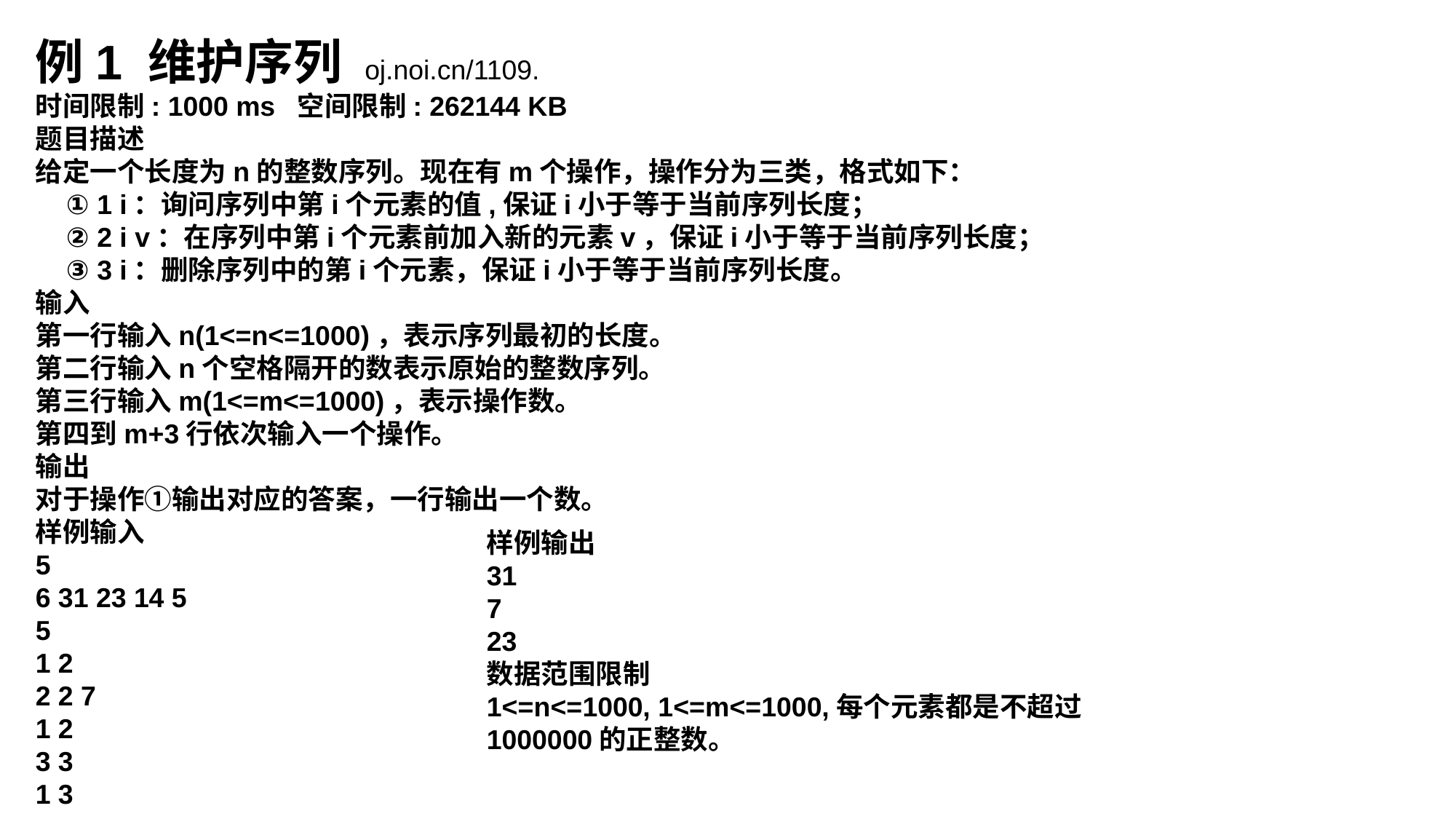

例1 维护序列 oj.noi.cn/1109.
时间限制: 1000 ms  空间限制: 262144 KB
题目描述
给定一个长度为n的整数序列。现在有m个操作，操作分为三类，格式如下：
    ① 1 i：询问序列中第i个元素的值,保证i小于等于当前序列长度；
    ② 2 i v：在序列中第i个元素前加入新的元素v，保证i小于等于当前序列长度；
    ③ 3 i：删除序列中的第i个元素，保证i小于等于当前序列长度。
输入
第一行输入n(1<=n<=1000)，表示序列最初的长度。
第二行输入n个空格隔开的数表示原始的整数序列。
第三行输入m(1<=m<=1000)，表示操作数。
第四到m+3行依次输入一个操作。
输出
对于操作①输出对应的答案，一行输出一个数。
样例输入
5
6 31 23 14 5
5
1 2
2 2 7
1 2
3 3
1 3
样例输出
31
7
23
数据范围限制
1<=n<=1000, 1<=m<=1000,每个元素都是不超过1000000的正整数。